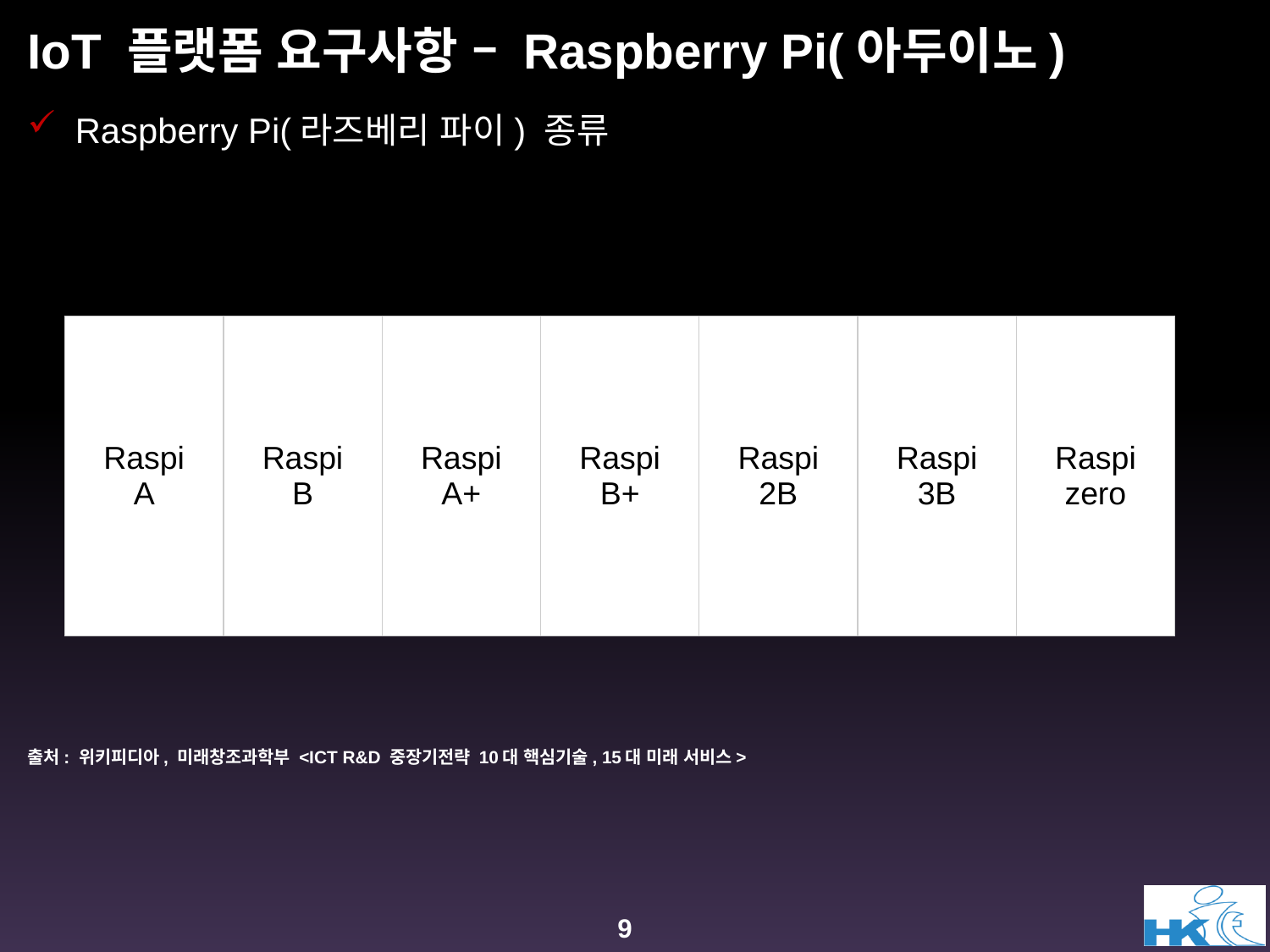

# IoT 플랫폼 요구사항 – Raspberry Pi(아두이노)
Raspberry Pi(라즈베리 파이) 종류

출처: 위키피디아, 미래창조과학부 <ICT R&D 중장기전략 10대 핵심기술, 15대 미래 서비스>

| Raspi A | Raspi B | Raspi A+ | Raspi B+ | Raspi 2B | Raspi 3B | Raspi zero |
| --- | --- | --- | --- | --- | --- | --- |
9